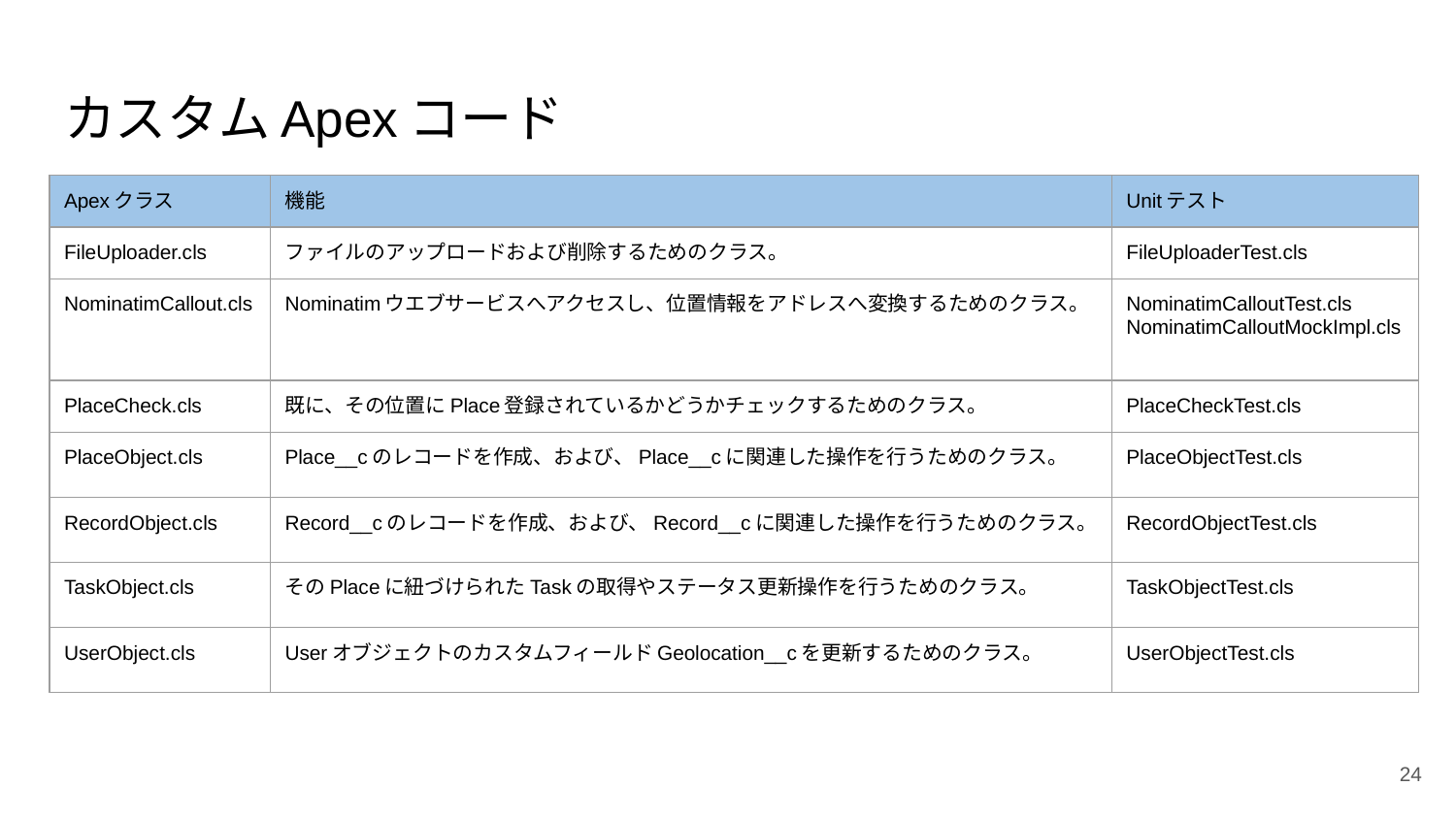

# カスタムApexコード
| Apexクラス | 機能 | Unitテスト |
| --- | --- | --- |
| FileUploader.cls | ファイルのアップロードおよび削除するためのクラス。 | FileUploaderTest.cls |
| NominatimCallout.cls | Nominatimウエブサービスへアクセスし、位置情報をアドレスへ変換するためのクラス。 | NominatimCalloutTest.cls NominatimCalloutMockImpl.cls |
| PlaceCheck.cls | 既に、その位置にPlace登録されているかどうかチェックするためのクラス。 | PlaceCheckTest.cls |
| PlaceObject.cls | Place\_\_cのレコードを作成、および、Place\_\_cに関連した操作を行うためのクラス。 | PlaceObjectTest.cls |
| RecordObject.cls | Record\_\_cのレコードを作成、および、Record\_\_cに関連した操作を行うためのクラス。 | RecordObjectTest.cls |
| TaskObject.cls | そのPlaceに紐づけられたTaskの取得やステータス更新操作を行うためのクラス。 | TaskObjectTest.cls |
| UserObject.cls | UserオブジェクトのカスタムフィールドGeolocation\_\_cを更新するためのクラス。 | UserObjectTest.cls |
24